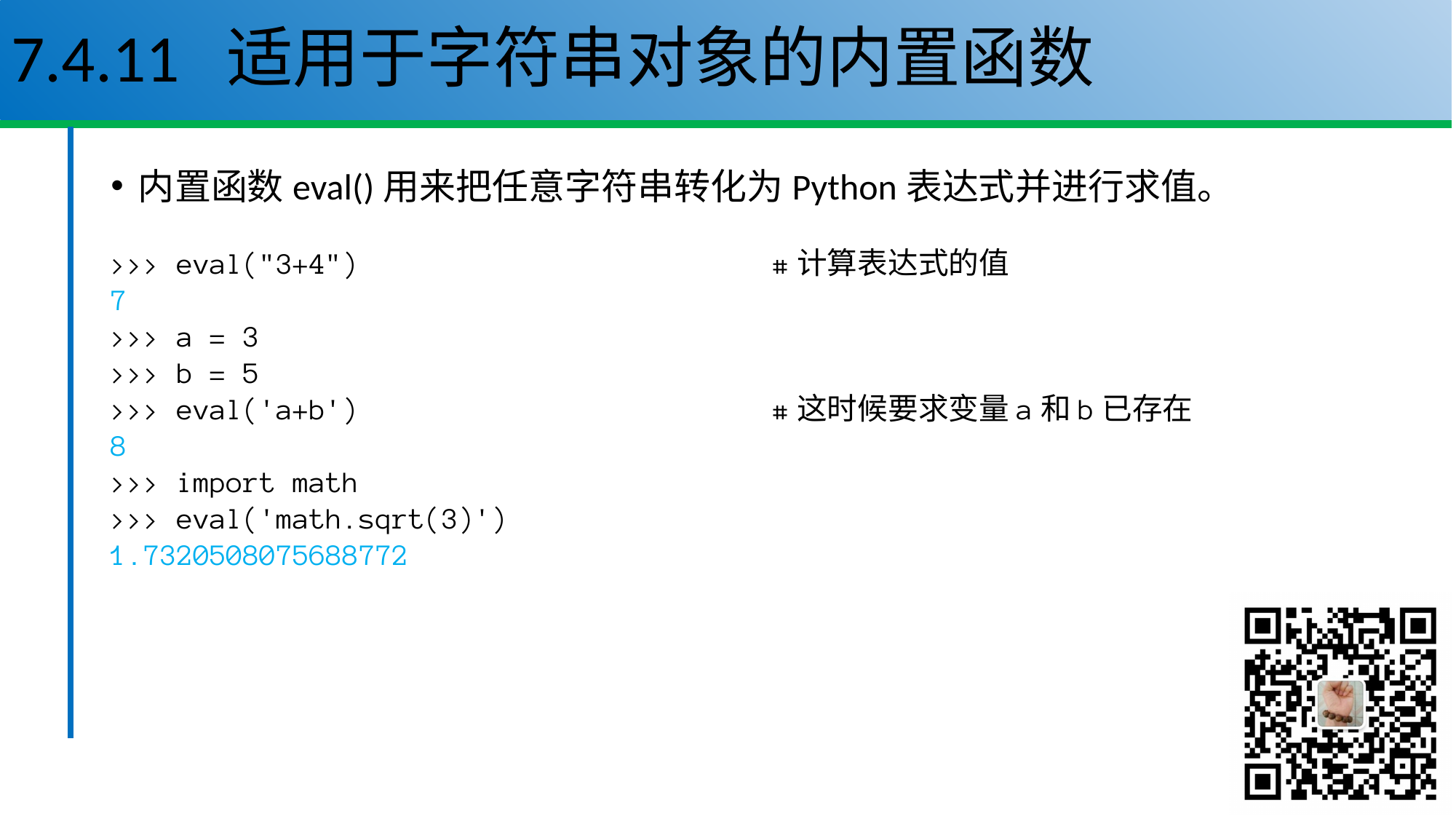

# 7.4.11  适用于字符串对象的内置函数
内置函数eval()用来把任意字符串转化为Python表达式并进行求值。

>>> eval("3+4")                         #计算表达式的值
7
>>> a = 3
>>> b = 5
>>> eval('a+b')                         #这时候要求变量a和b已存在
8
>>> import math
>>> eval('math.sqrt(3)')
1.7320508075688772
46